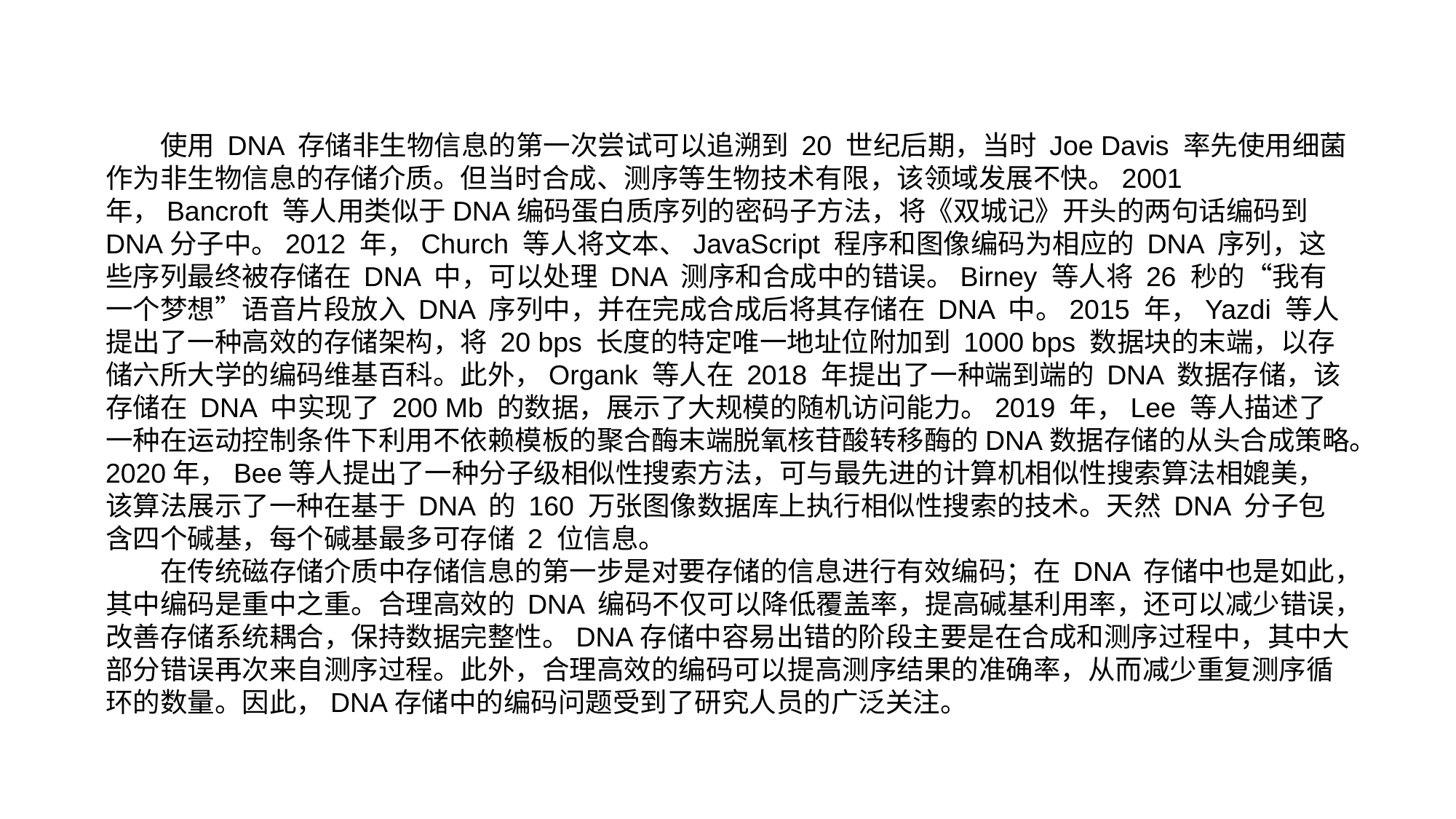

使用 DNA 存储非生物信息的第一次尝试可以追溯到 20 世纪后期，当时 Joe Davis 率先使用细菌作为非生物信息的存储介质。但当时合成、测序等生物技术有限，该领域发展不快。2001 年，Bancroft 等人用类似于DNA编码蛋白质序列的密码子方法，将《双城记》开头的两句话编码到DNA分子中。2012 年，Church 等人将文本、JavaScript 程序和图像编码为相应的 DNA 序列，这些序列最终被存储在 DNA 中，可以处理 DNA 测序和合成中的错误。Birney 等人将 26 秒的“我有一个梦想”语音片段放入 DNA 序列中，并在完成合成后将其存储在 DNA 中。2015 年，Yazdi 等人提出了一种高效的存储架构，将 20 bps 长度的特定唯一地址位附加到 1000 bps 数据块的末端，以存储六所大学的编码维基百科。此外，Organk 等人在 2018 年提出了一种端到端的 DNA 数据存储，该存储在 DNA 中实现了 200 Mb 的数据，展示了大规模的随机访问能力。2019 年，Lee 等人描述了一种在运动控制条件下利用不依赖模板的聚合酶末端脱氧核苷酸转移酶的DNA数据存储的从头合成策略。2020年，Bee等人提出了一种分子级相似性搜索方法，可与最先进的计算机相似性搜索算法相媲美，该算法展示了一种在基于 DNA 的 160 万张图像数据库上执行相似性搜索的技术。天然 DNA 分子包含四个碱基，每个碱基最多可存储 2 位信息。
在传统磁存储介质中存储信息的第一步是对要存储的信息进行有效编码；在 DNA 存储中也是如此，其中编码是重中之重。合理高效的 DNA 编码不仅可以降低覆盖率，提高碱基利用率，还可以减少错误，改善存储系统耦合，保持数据完整性。DNA存储中容易出错的阶段主要是在合成和测序过程中，其中大部分错误再次来自测序过程。此外，合理高效的编码可以提高测序结果的准确率，从而减少重复测序循环的数量。因此，DNA存储中的编码问题受到了研究人员的广泛关注。